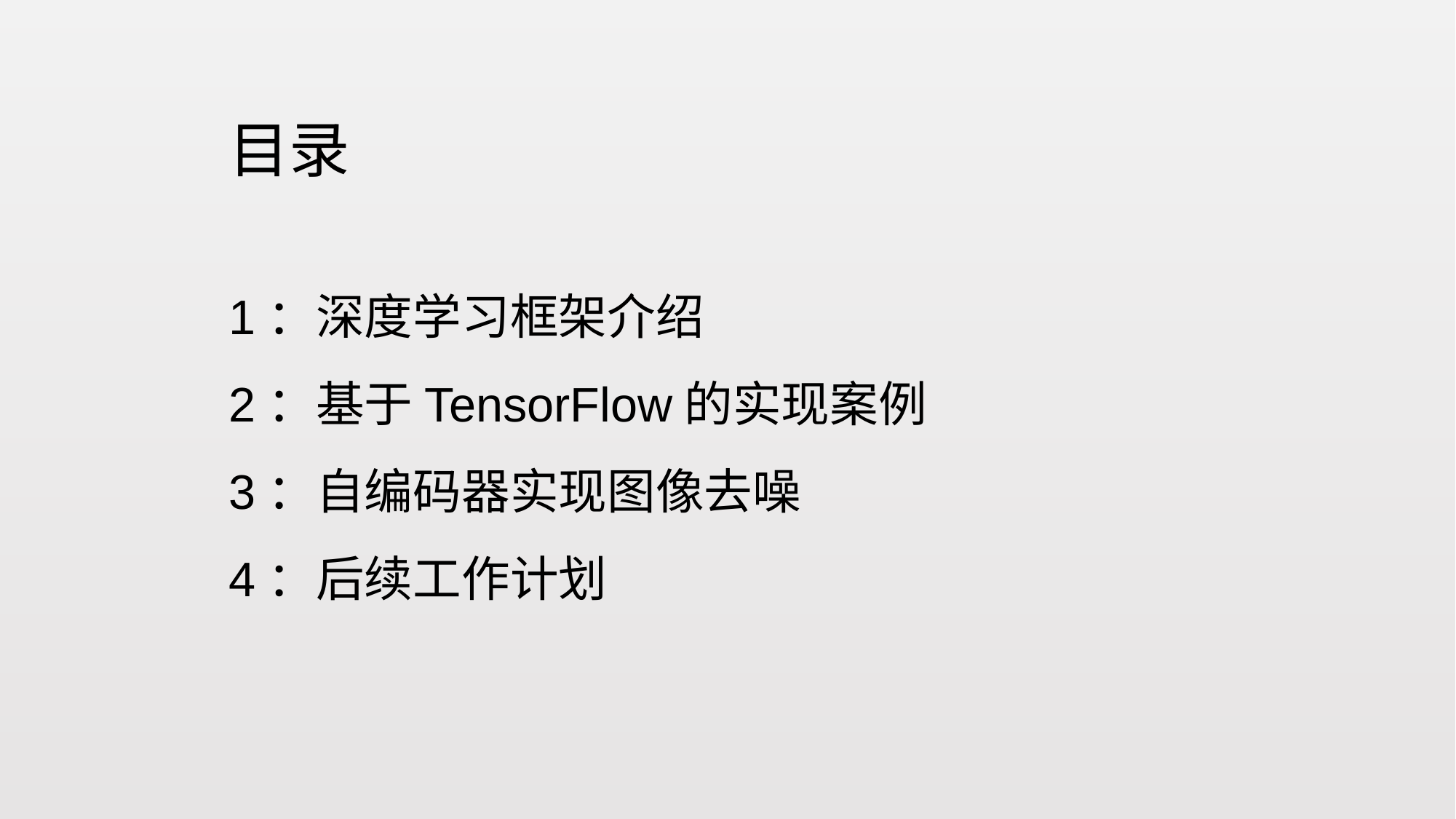

目录

1：深度学习框架介绍
2：基于TensorFlow的实现案例
3：自编码器实现图像去噪
4：后续工作计划

2